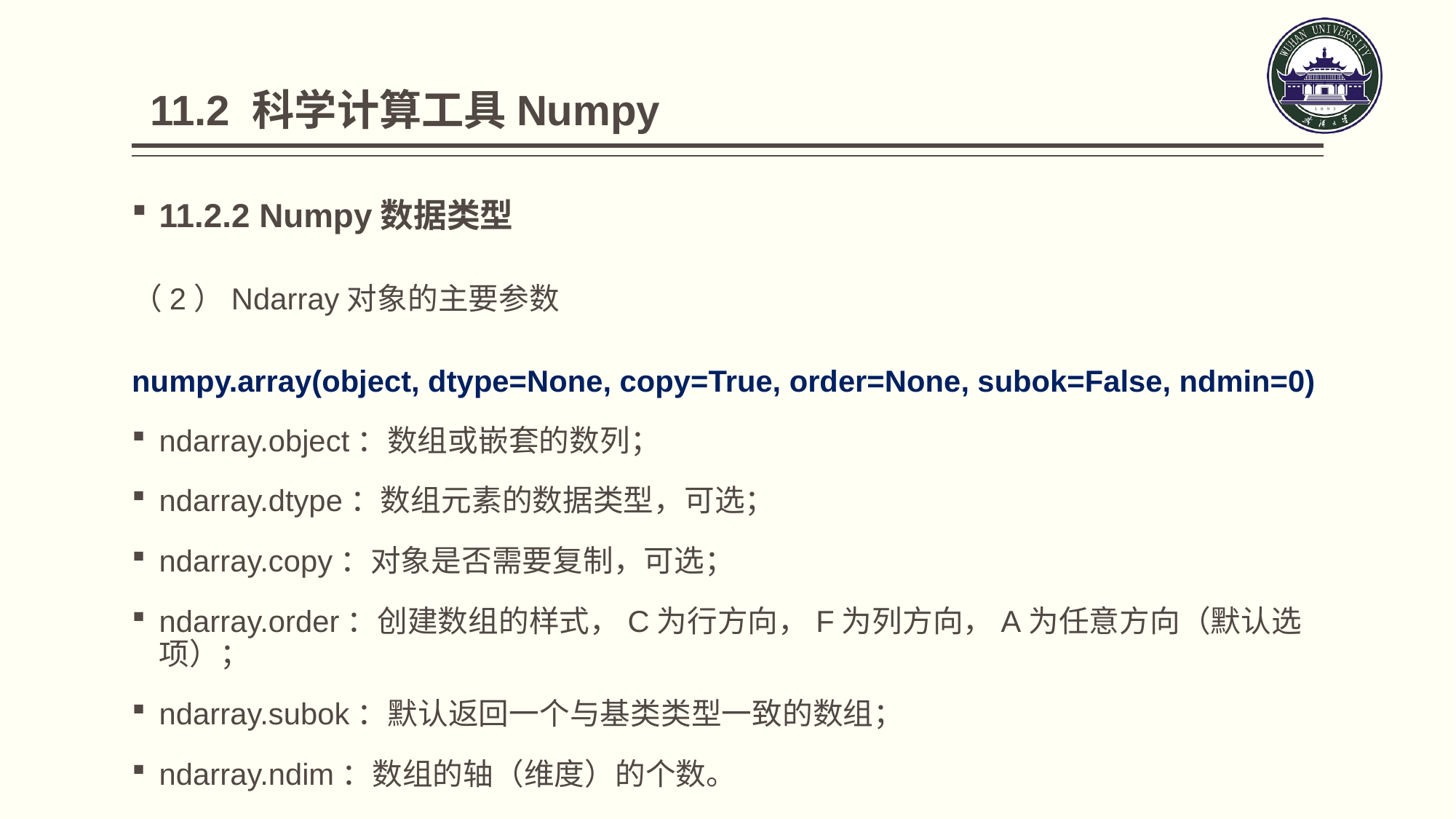

11.2 科学计算工具Numpy
11.2.2 Numpy数据类型
（2）Ndarray对象的主要参数
numpy.array(object, dtype=None, copy=True, order=None, subok=False, ndmin=0)
ndarray.object：数组或嵌套的数列；
ndarray.dtype：数组元素的数据类型，可选；
ndarray.copy：对象是否需要复制，可选；
ndarray.order：创建数组的样式，C为行方向，F为列方向，A为任意方向（默认选项）；
ndarray.subok：默认返回一个与基类类型一致的数组；
ndarray.ndim：数组的轴（维度）的个数。